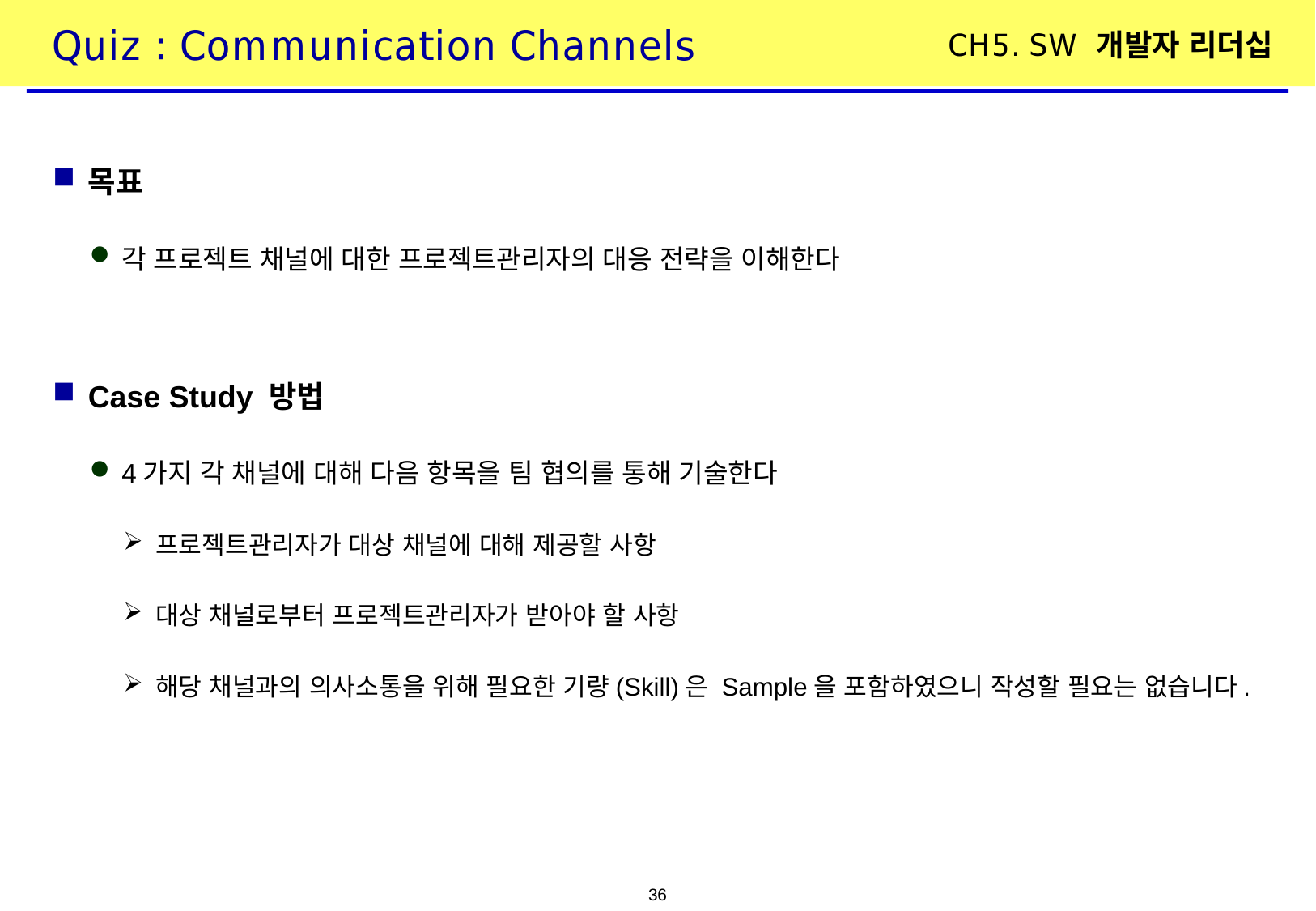

# Quiz : Communication Channels
CH5. SW 개발자 리더십
목표
각 프로젝트 채널에 대한 프로젝트관리자의 대응 전략을 이해한다

Case Study 방법
4가지 각 채널에 대해 다음 항목을 팀 협의를 통해 기술한다
프로젝트관리자가 대상 채널에 대해 제공할 사항
대상 채널로부터 프로젝트관리자가 받아야 할 사항
해당 채널과의 의사소통을 위해 필요한 기량(Skill)은 Sample을 포함하였으니 작성할 필요는 없습니다.